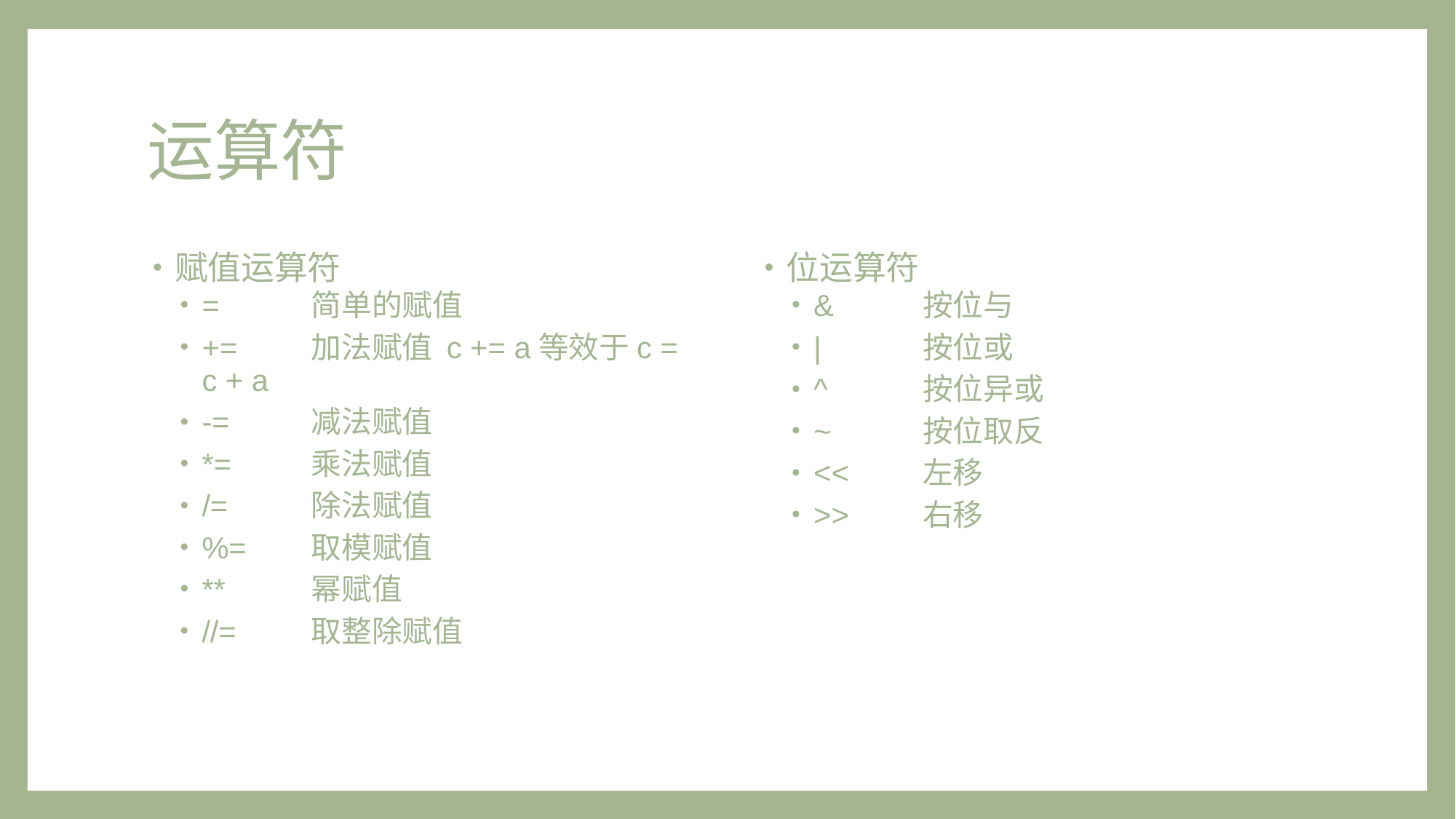

# 运算符
赋值运算符
=	简单的赋值
+=	加法赋值 c += a等效于c = c + a
-=	减法赋值
*=	乘法赋值
/=	除法赋值
%=	取模赋值
**	幂赋值
//=	取整除赋值
位运算符
&	按位与
|	按位或
^	按位异或
~	按位取反
<<	左移
>>	右移